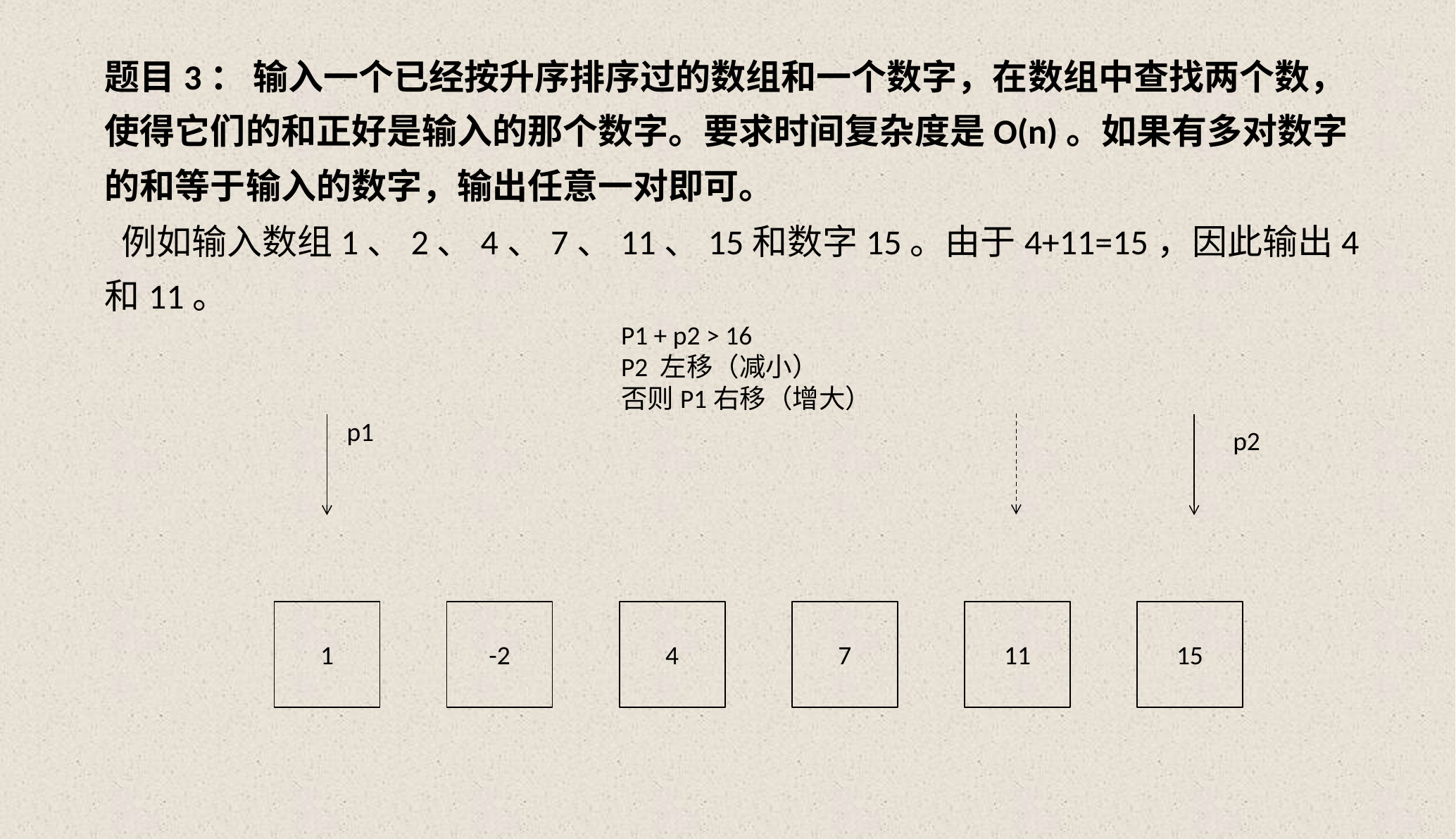

题目3： 输入一个已经按升序排序过的数组和一个数字，在数组中查找两个数，使得它们的和正好是输入的那个数字。要求时间复杂度是O(n)。如果有多对数字的和等于输入的数字，输出任意一对即可。
 例如输入数组1、2、4、7、11、15和数字15。由于4+11=15，因此输出4和11。

P1 + p2 > 16
P2 左移（减小）
否则P1右移（增大）
p1
p2
1
-2
4
7
11
15